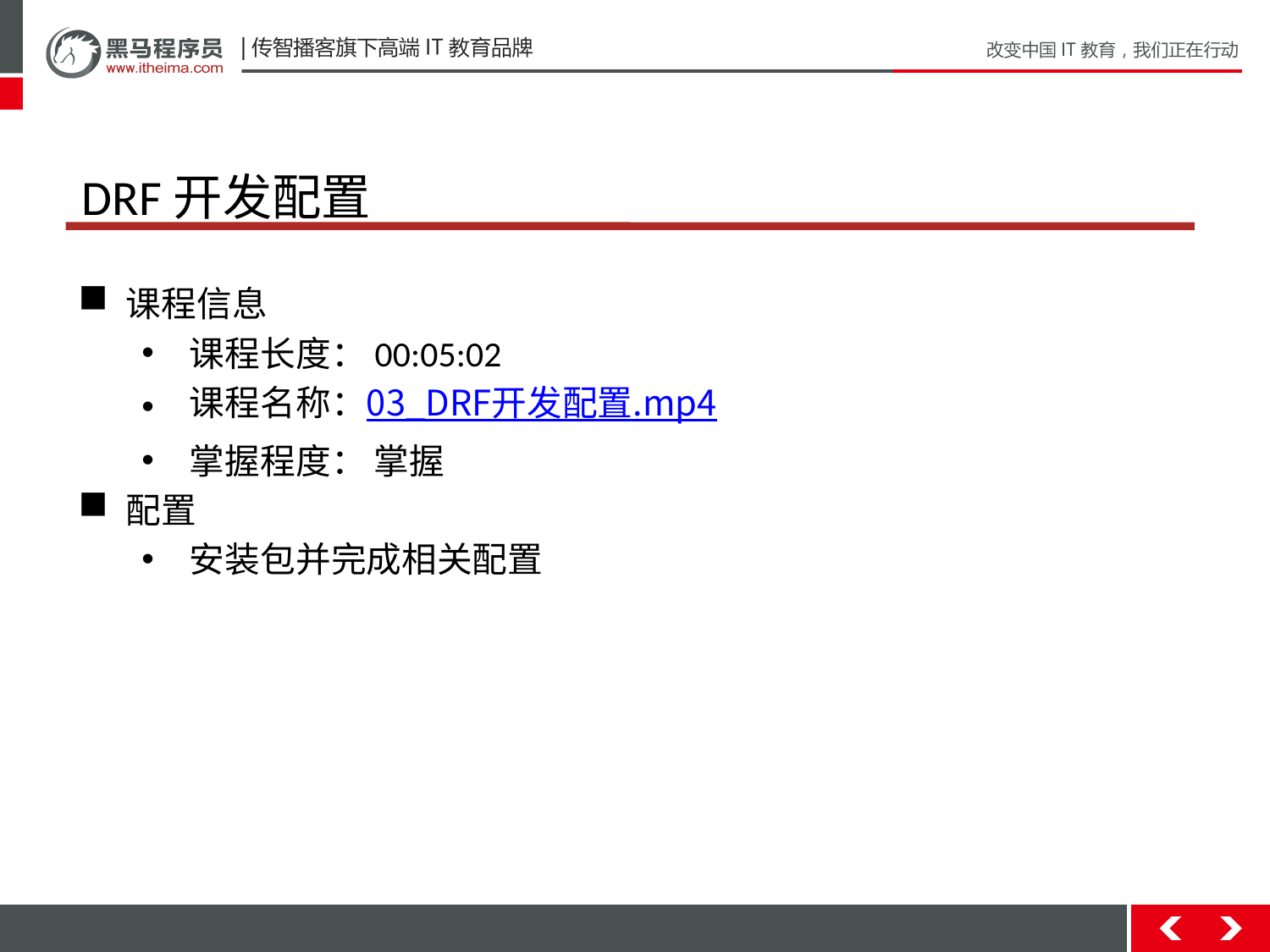

# DRF开发配置

课程信息
课程长度：00:05:02
课程名称：03_DRF开发配置.mp4
掌握程度： 掌握
配置
安装包并完成相关配置